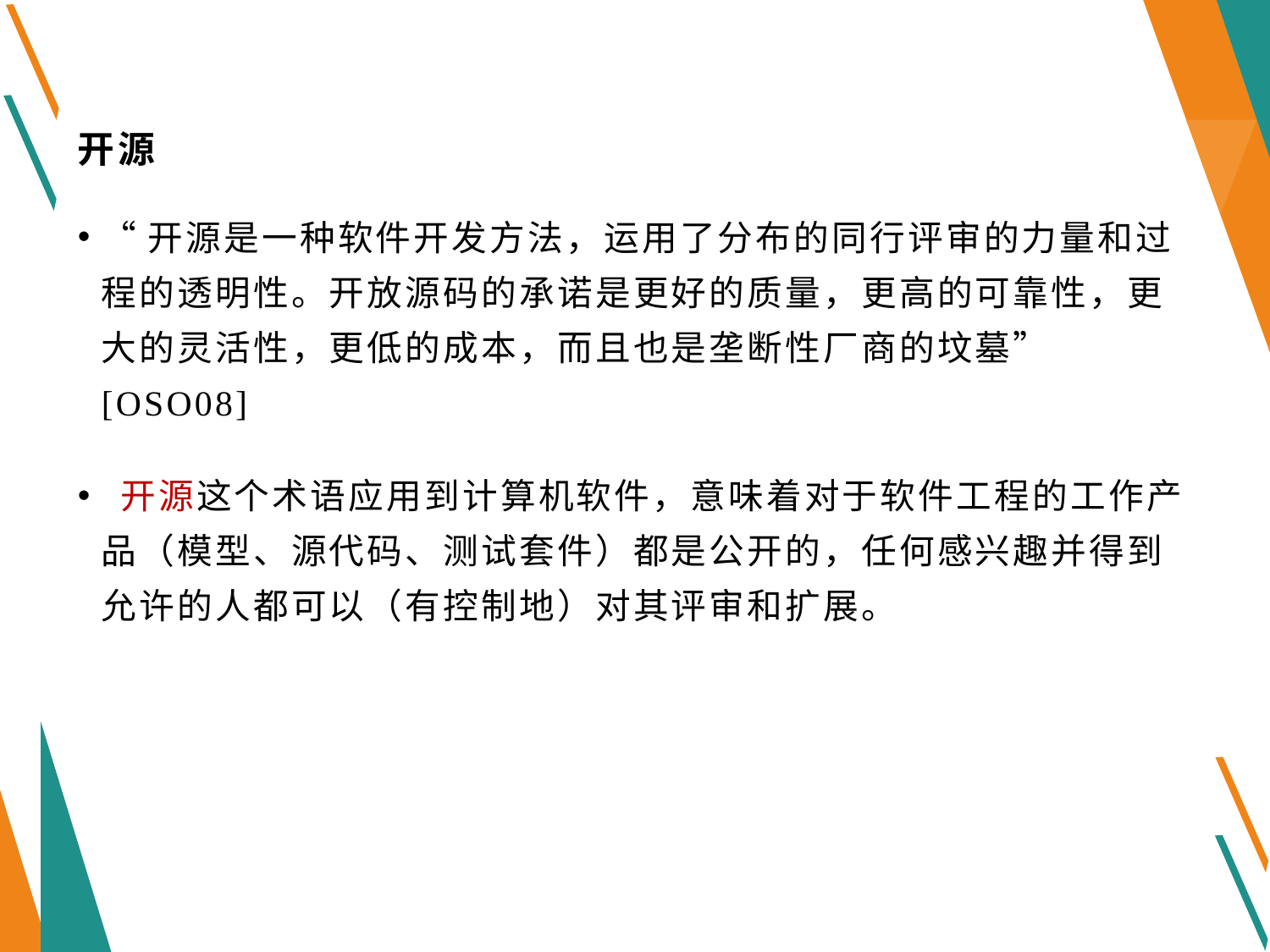

# 开源
“开源是一种软件开发方法，运用了分布的同行评审的力量和过程的透明性。开放源码的承诺是更好的质量，更高的可靠性，更大的灵活性，更低的成本，而且也是垄断性厂商的坟墓” [OSO08]
 开源这个术语应用到计算机软件，意味着对于软件工程的工作产品（模型、源代码、测试套件）都是公开的，任何感兴趣并得到允许的人都可以（有控制地）对其评审和扩展。
12